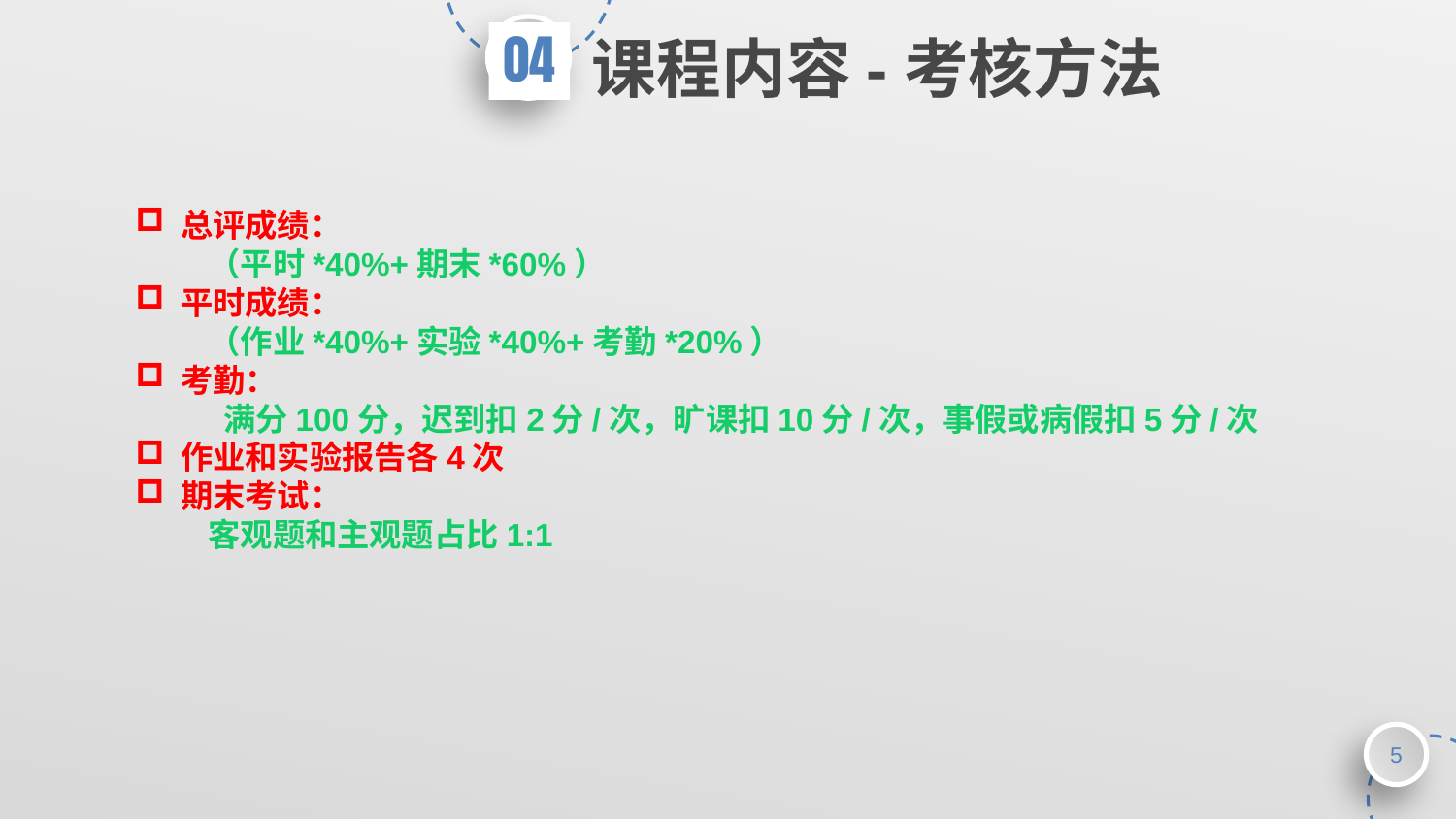

课程内容-考核方法
04
总评成绩：
（平时*40%+期末*60%）
平时成绩：
（作业*40%+实验*40%+考勤*20%）
考勤：
           满分100分，迟到扣2分/次，旷课扣10分/次，事假或病假扣5分/次
作业和实验报告各4次
期末考试：
客观题和主观题占比1:1